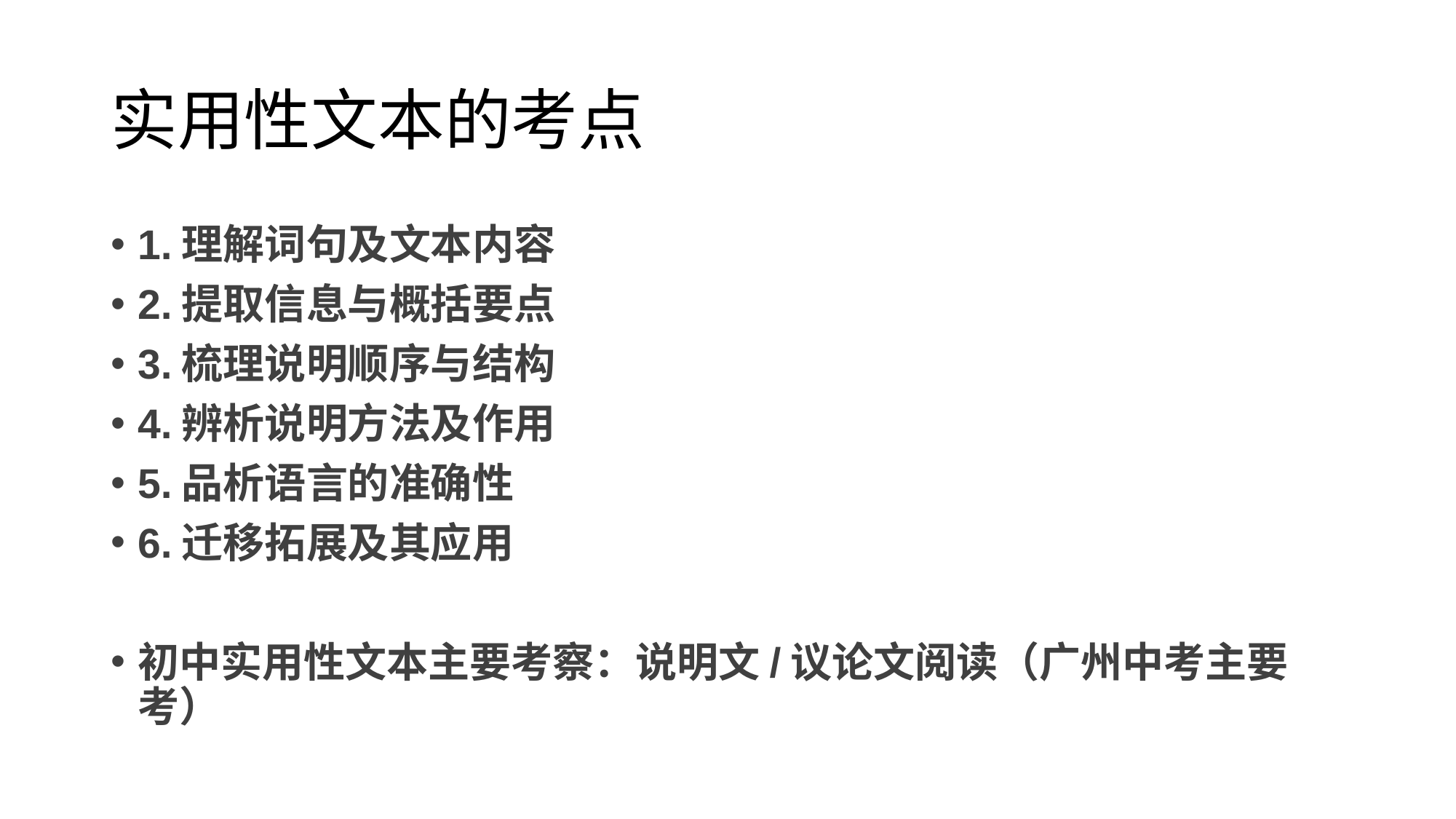

# 实用性文本的考点
1.理解词句及文本内容
2.提取信息与概括要点
3.梳理说明顺序与结构
4.辨析说明方法及作用
5.品析语言的准确性
6.迁移拓展及其应用

初中实用性文本主要考察：说明文/议论文阅读（广州中考主要考）